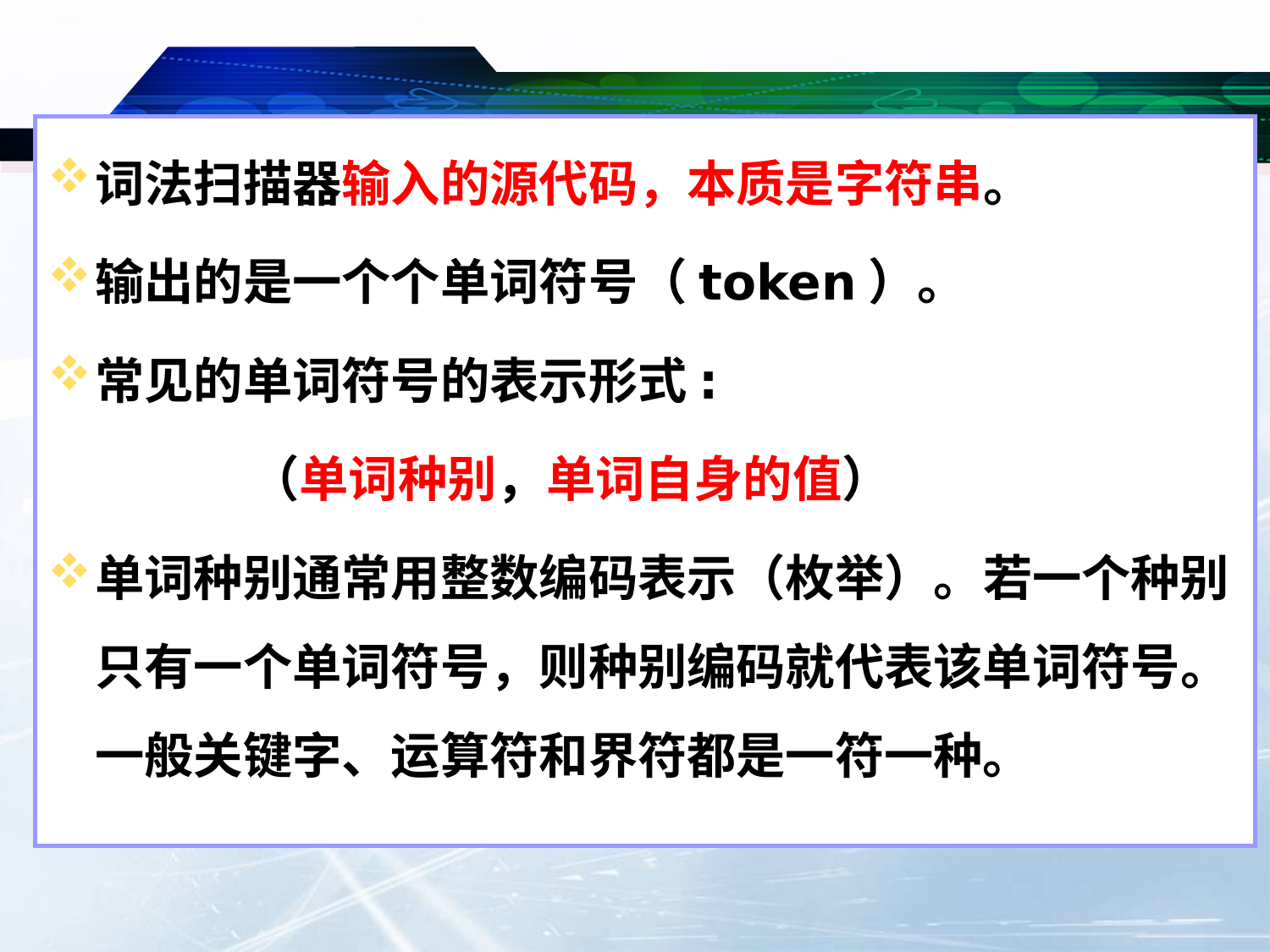

词法扫描器输入的源代码，本质是字符串。
输出的是一个个单词符号（token）。
常见的单词符号的表示形式:
                 （单词种别，单词自身的值）
单词种别通常用整数编码表示（枚举）。若一个种别只有一个单词符号，则种别编码就代表该单词符号。一般关键字、运算符和界符都是一符一种。